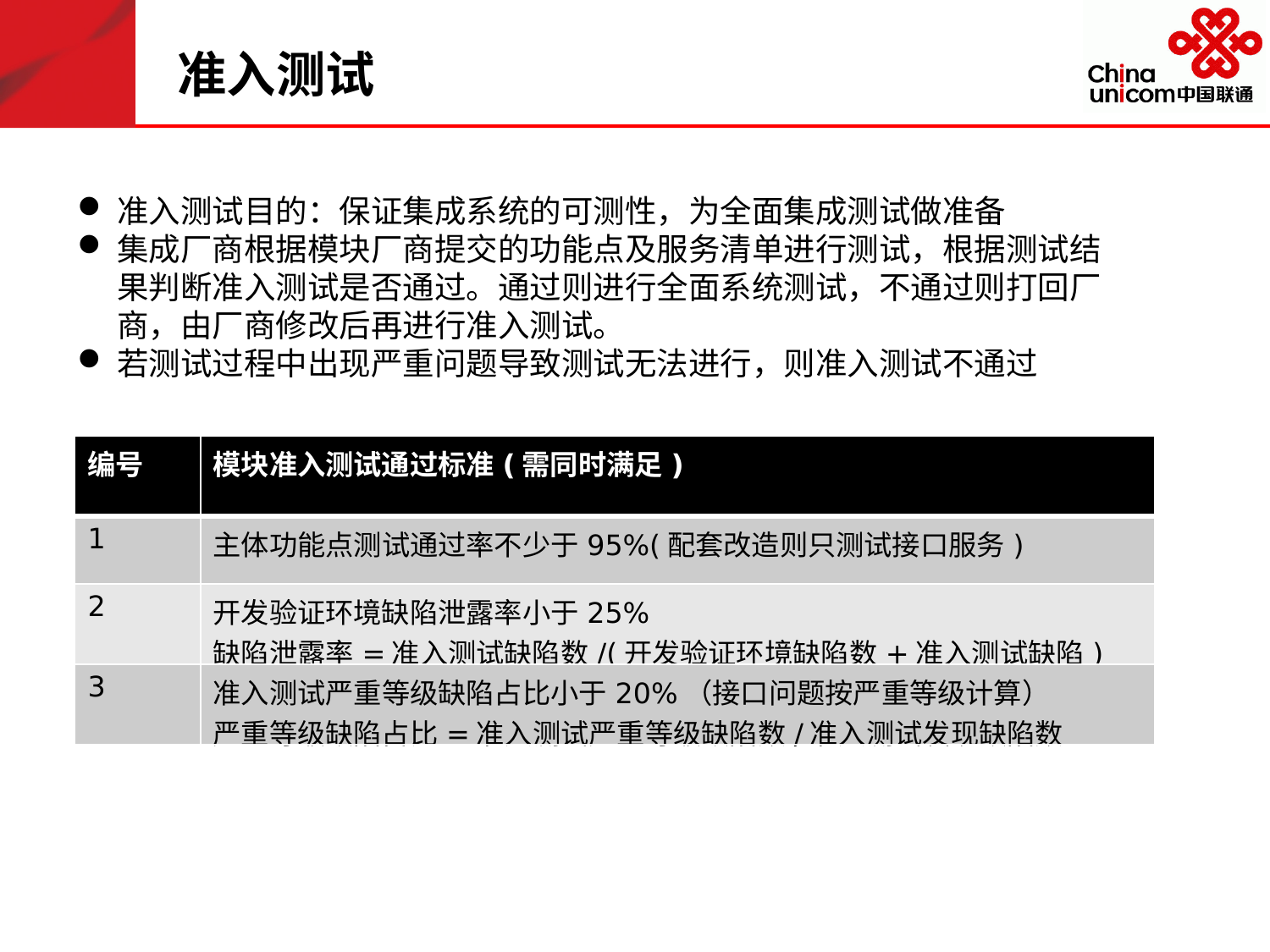

# 准入测试
准入测试目的：保证集成系统的可测性，为全面集成测试做准备
集成厂商根据模块厂商提交的功能点及服务清单进行测试，根据测试结果判断准入测试是否通过。通过则进行全面系统测试，不通过则打回厂商，由厂商修改后再进行准入测试。
若测试过程中出现严重问题导致测试无法进行，则准入测试不通过
| 编号 | 模块准入测试通过标准(需同时满足) |
| --- | --- |
| 1 | 主体功能点测试通过率不少于95%(配套改造则只测试接口服务) |
| 2 | 开发验证环境缺陷泄露率小于25% 缺陷泄露率=准入测试缺陷数/(开发验证环境缺陷数+准入测试缺陷) |
| 3 | 准入测试严重等级缺陷占比小于20%（接口问题按严重等级计算） 严重等级缺陷占比=准入测试严重等级缺陷数/准入测试发现缺陷数 |